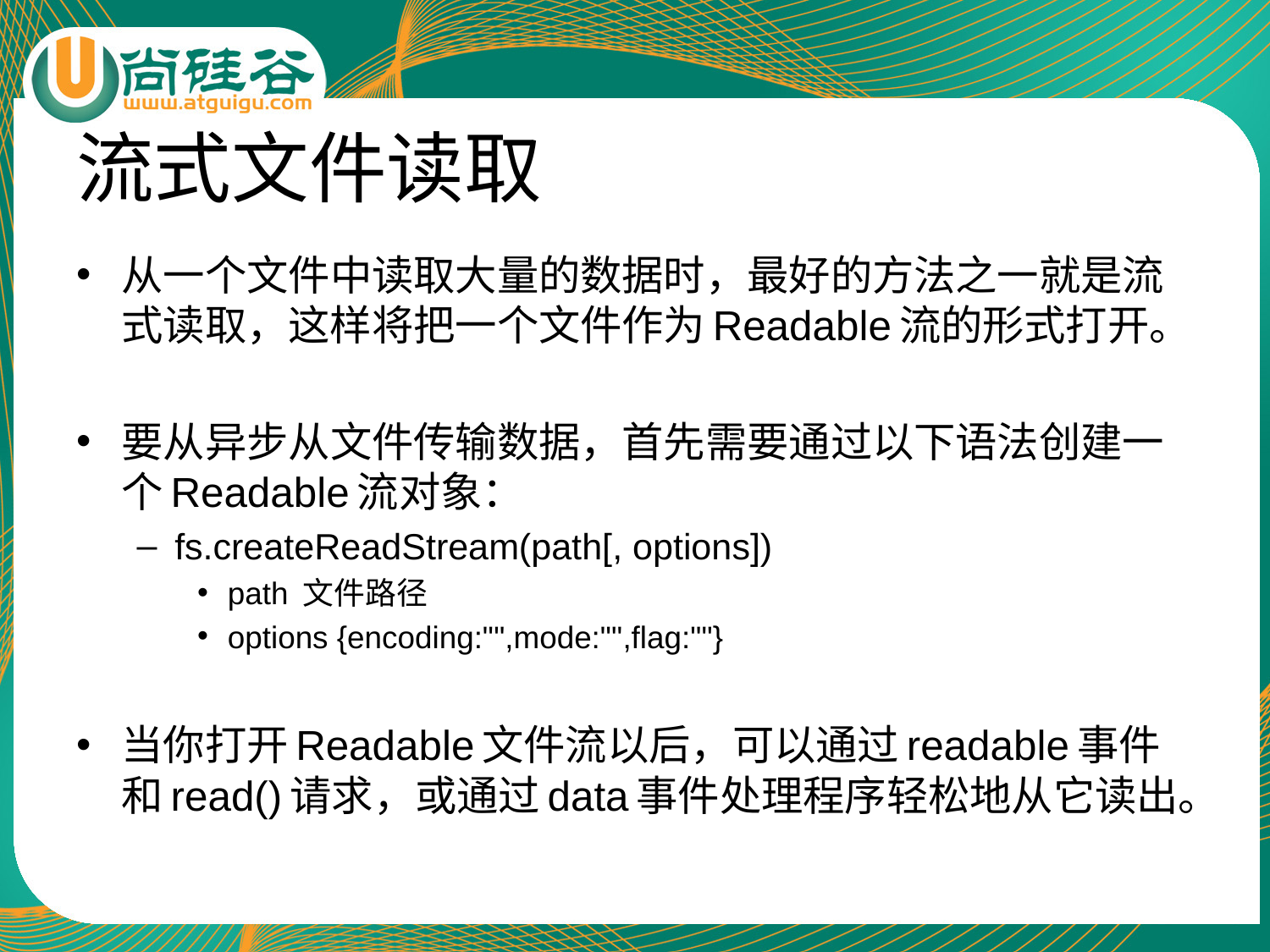

# 流式文件读取
从一个文件中读取大量的数据时，最好的方法之一就是流式读取，这样将把一个文件作为Readable流的形式打开。

要从异步从文件传输数据，首先需要通过以下语法创建一个Readable流对象：
fs.createReadStream(path[, options])
path 文件路径
options {encoding:"",mode:"",flag:""}

当你打开Readable文件流以后，可以通过readable事件和read()请求，或通过data事件处理程序轻松地从它读出。